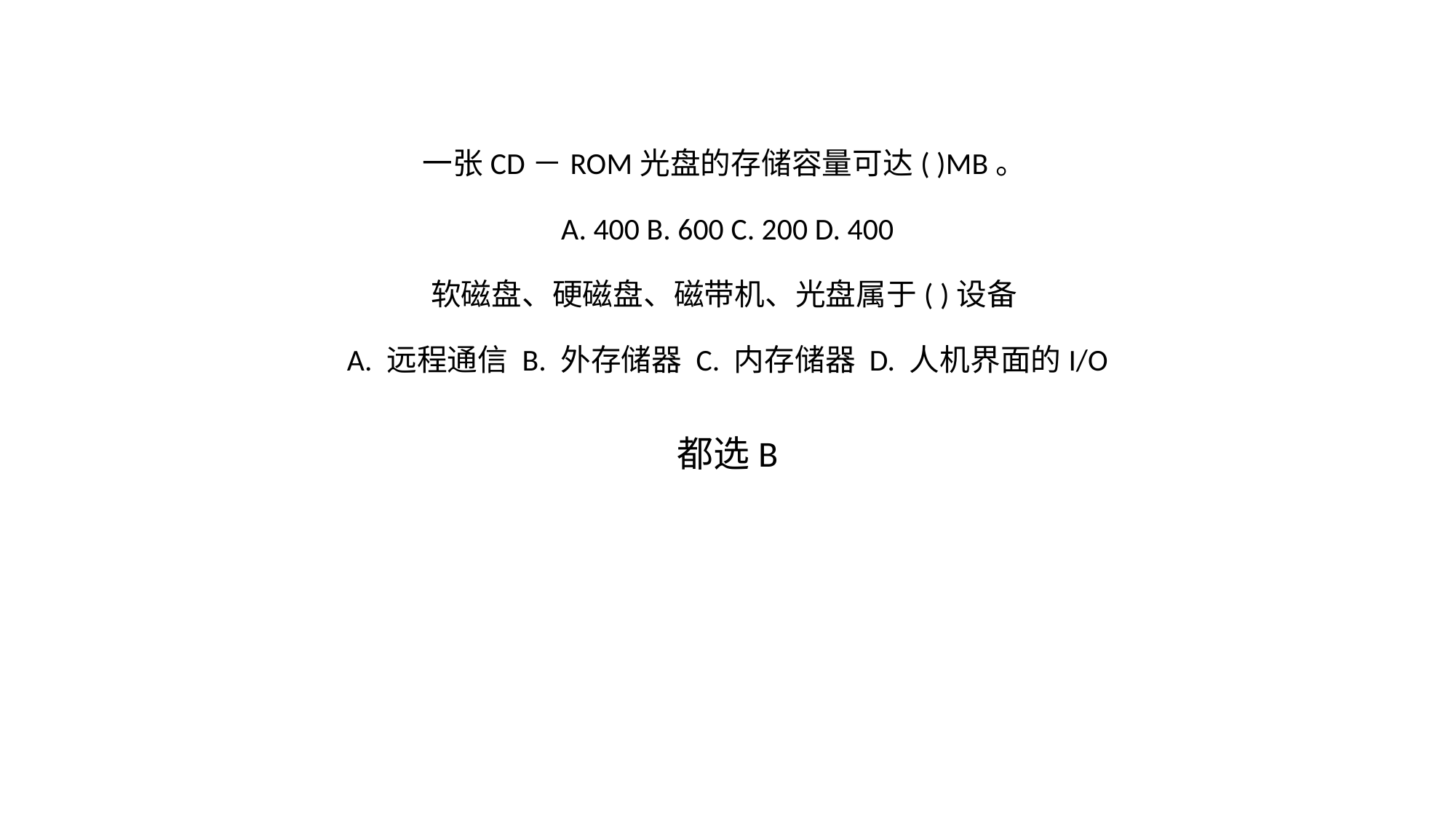

# 一张CD－ROM光盘的存储容量可达( )MB。 A. 400 B. 600 C. 200 D. 400 软磁盘、硬磁盘、磁带机、光盘属于( )设备 A. 远程通信 B. 外存储器 C. 内存储器 D. 人机界面的I/O
都选B